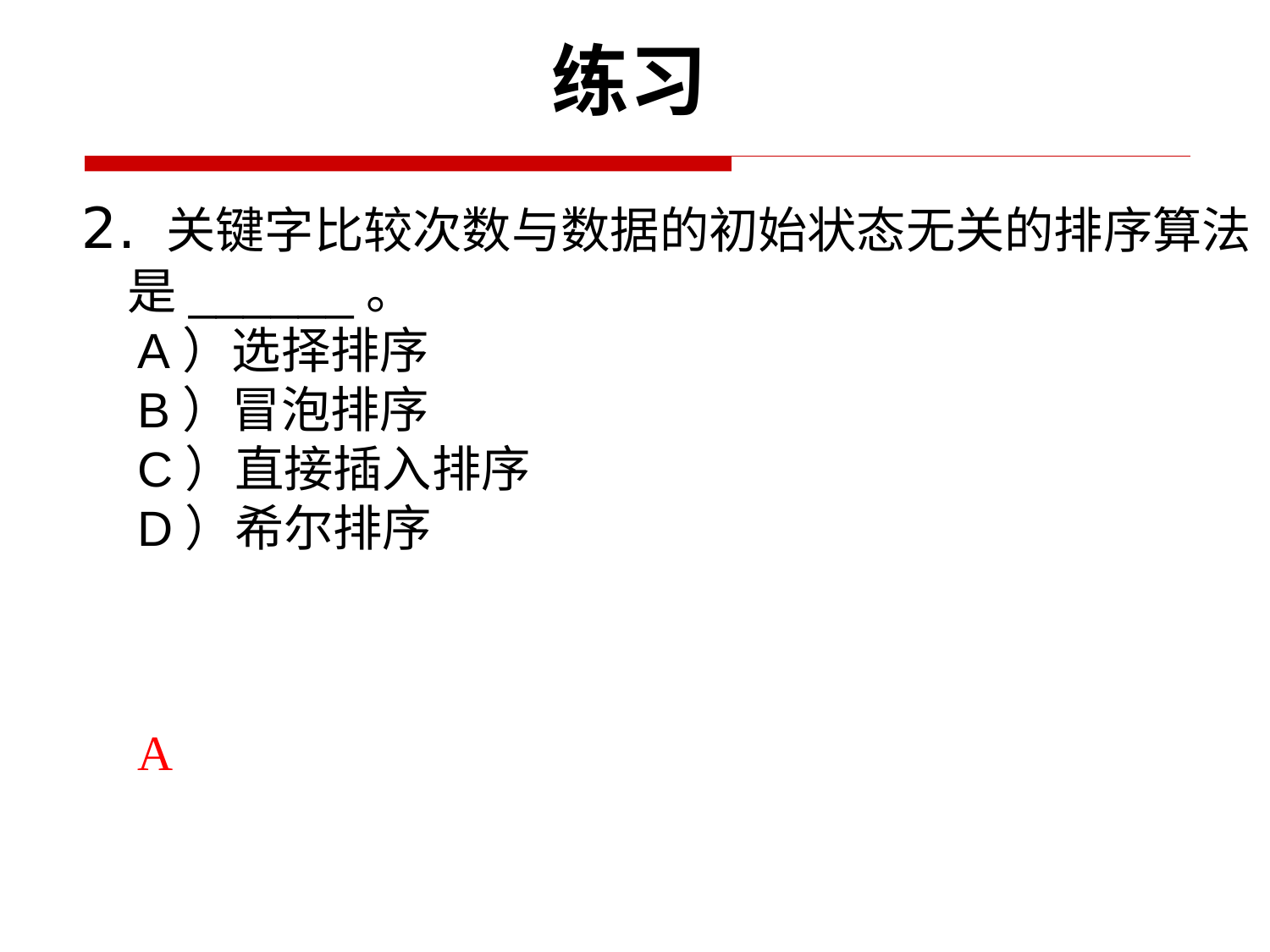

练习
2. 关键字比较次数与数据的初始状态无关的排序算法
   是______。
    A）选择排序
    B）冒泡排序
    C）直接插入排序
    D）希尔排序

A